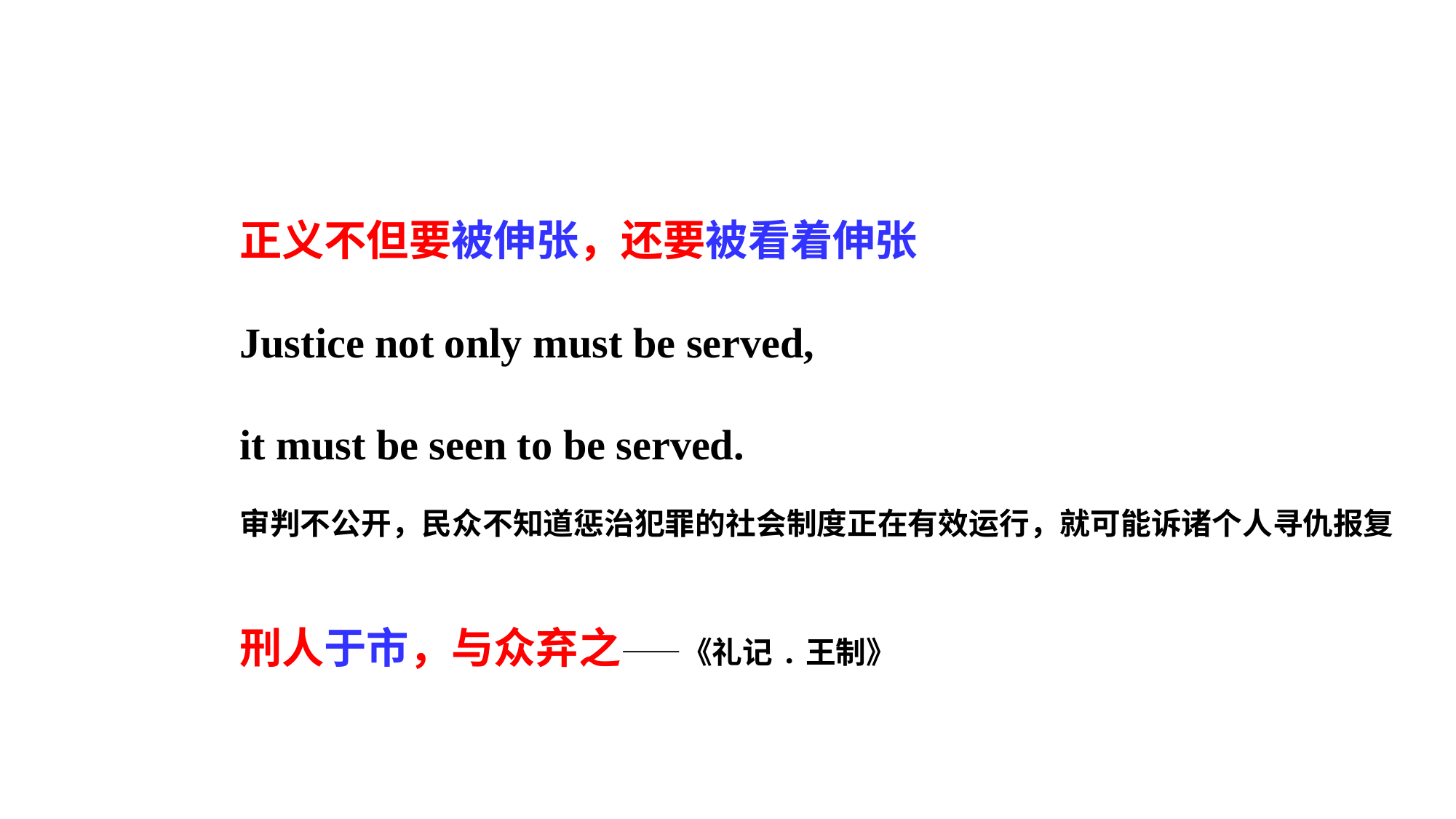

正义不但要被伸张，还要被看着伸张
		Justice not only must be served,
		it must be seen to be served.
		审判不公开，民众不知道惩治犯罪的社会制度正在有效运行，就可能诉诸个人寻仇报复

		刑人于市，与众弃之——《礼记.王制》